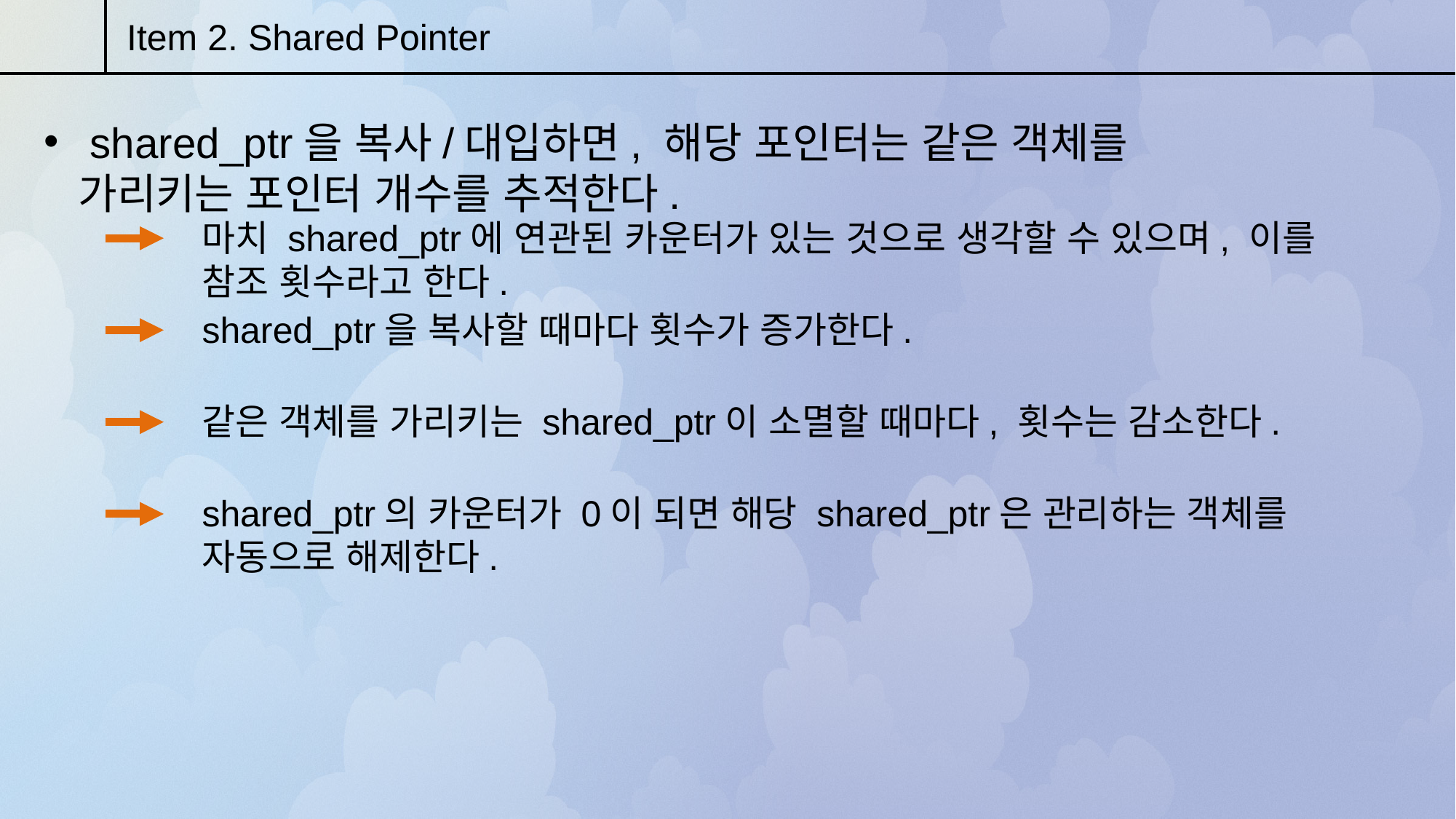

Item 2. Shared Pointer
 shared_ptr을 복사/대입하면, 해당 포인터는 같은 객체를 가리키는 포인터 개수를 추적한다.
마치 shared_ptr에 연관된 카운터가 있는 것으로 생각할 수 있으며, 이를 참조 횟수라고 한다.
shared_ptr을 복사할 때마다 횟수가 증가한다.
같은 객체를 가리키는 shared_ptr이 소멸할 때마다, 횟수는 감소한다.
shared_ptr의 카운터가 0이 되면 해당 shared_ptr은 관리하는 객체를 자동으로 해제한다.